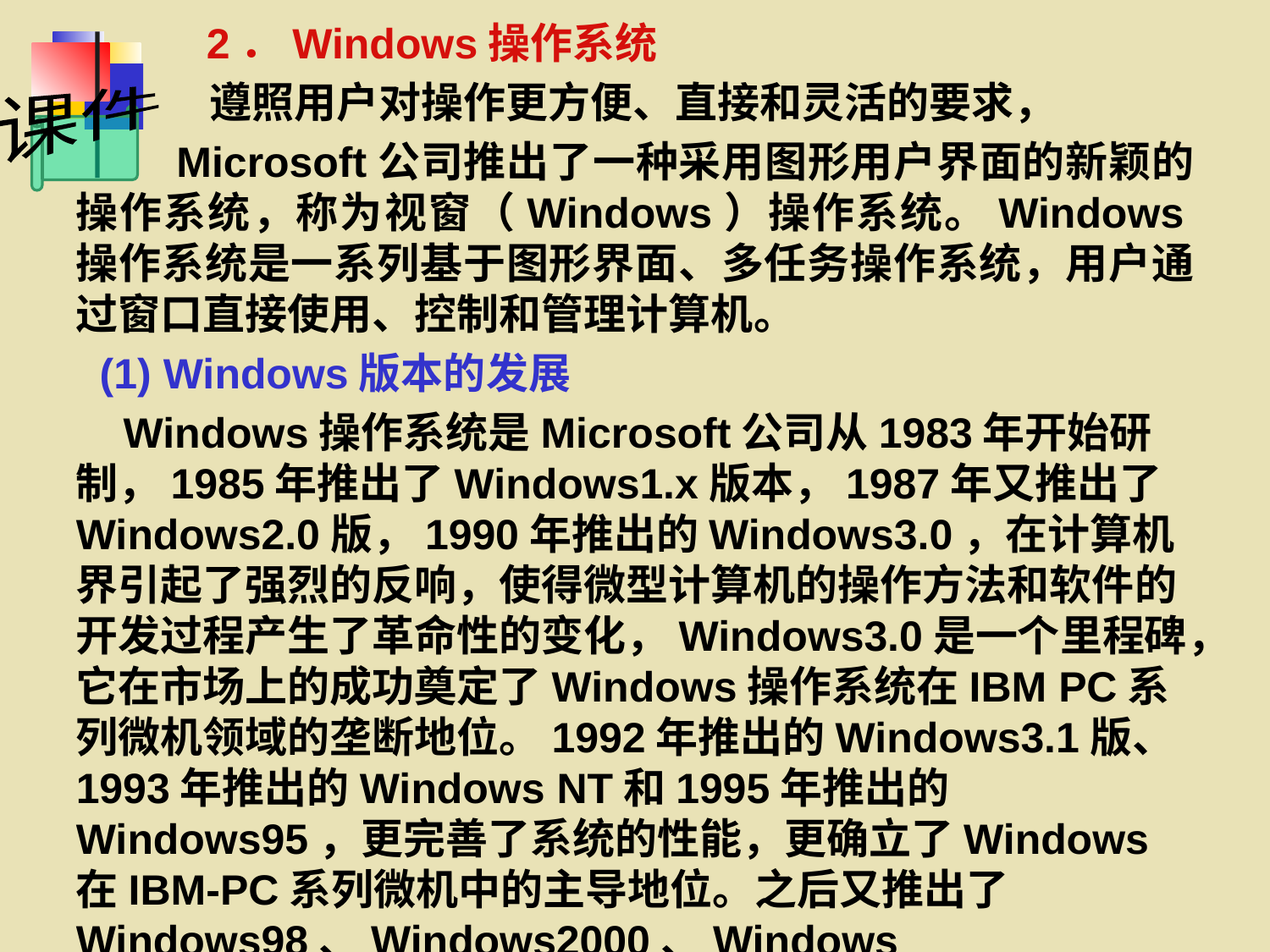

2．Windows操作系统
             遵照用户对操作更方便、直接和灵活的要求，
        Microsoft公司推出了一种采用图形用户界面的新颖的操作系统，称为视窗（Windows）操作系统。Windows操作系统是一系列基于图形界面、多任务操作系统，用户通过窗口直接使用、控制和管理计算机。
  (1) Windows版本的发展
    Windows操作系统是Microsoft公司从1983年开始研制，1985年推出了Windows1.x版本，1987年又推出了Windows2.0版，1990年推出的Windows3.0，在计算机界引起了强烈的反响，使得微型计算机的操作方法和软件的开发过程产生了革命性的变化，Windows3.0是一个里程碑，它在市场上的成功奠定了Windows操作系统在IBM PC系列微机领域的垄断地位。1992年推出的Windows3.1版、1993年推出的Windows NT和1995年推出的Windows95，更完善了系统的性能，更确立了Windows在IBM-PC系列微机中的主导地位。之后又推出了Windows98、Windows2000、Windows XP、Windows2003。